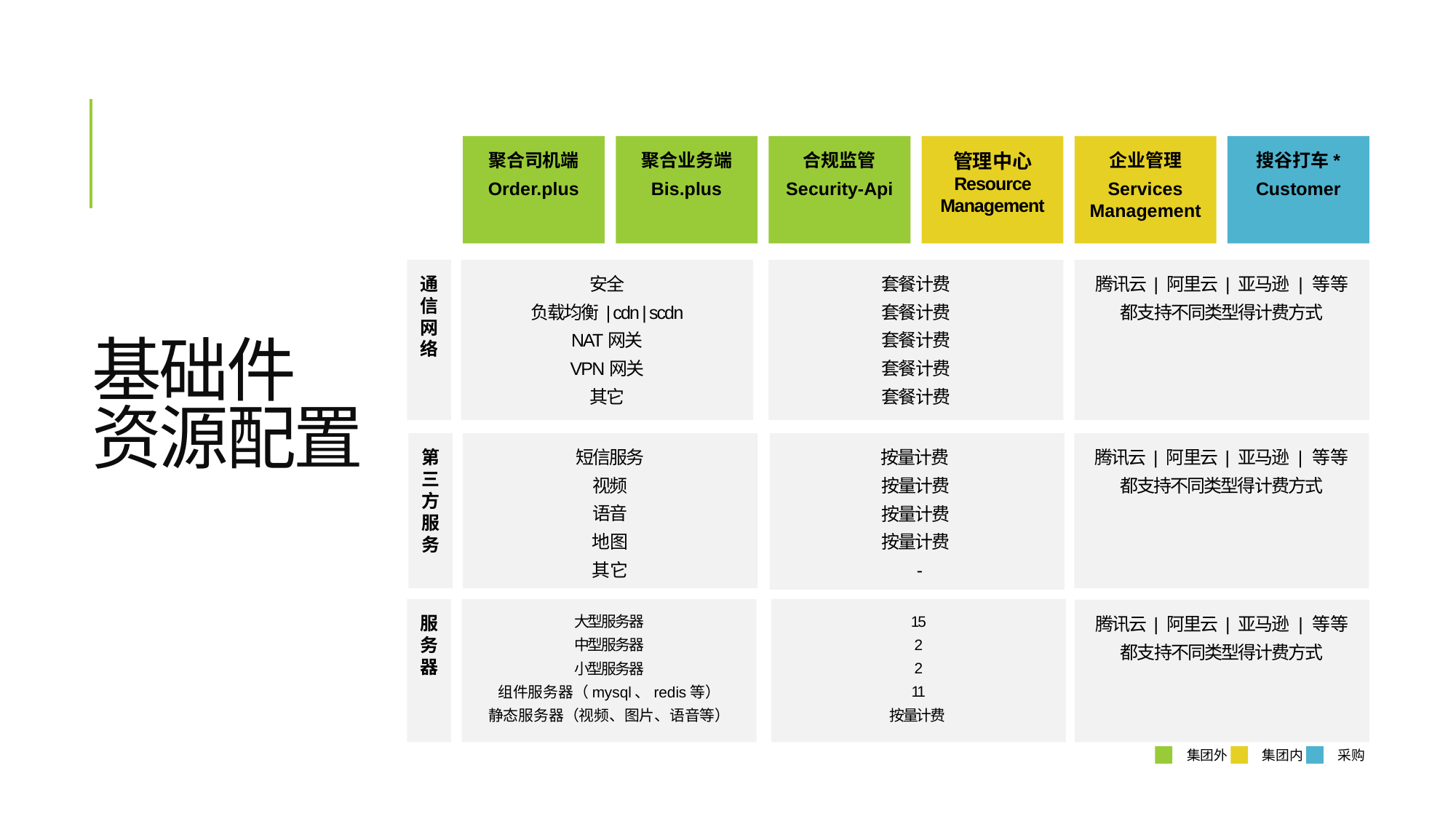

# 基础件 资源配置
聚合司机端
Order.plus
聚合业务端
Bis.plus
合规监管
Security-Api
管理中心
Resource Management
企业管理
Services Management
搜谷打车*
Customer
通信网络
安全
负载均衡 | cdn | scdn
NAT网关
VPN网关
其它

套餐计费
套餐计费
套餐计费
套餐计费
套餐计费
腾讯云 | 阿里云 | 亚马逊 | 等等
都支持不同类型得计费方式
第三方服务
短信服务
视频
语音
地图
其它
按量计费
按量计费
按量计费
按量计费
 -
腾讯云 | 阿里云 | 亚马逊 | 等等
都支持不同类型得计费方式
15
2
2
11
按量计费

服务器
大型服务器
中型服务器
小型服务器
组件服务器（mysql、redis等）
静态服务器（视频、图片、语音等）
腾讯云 | 阿里云 | 亚马逊 | 等等
都支持不同类型得计费方式
集团外
集团内
采购